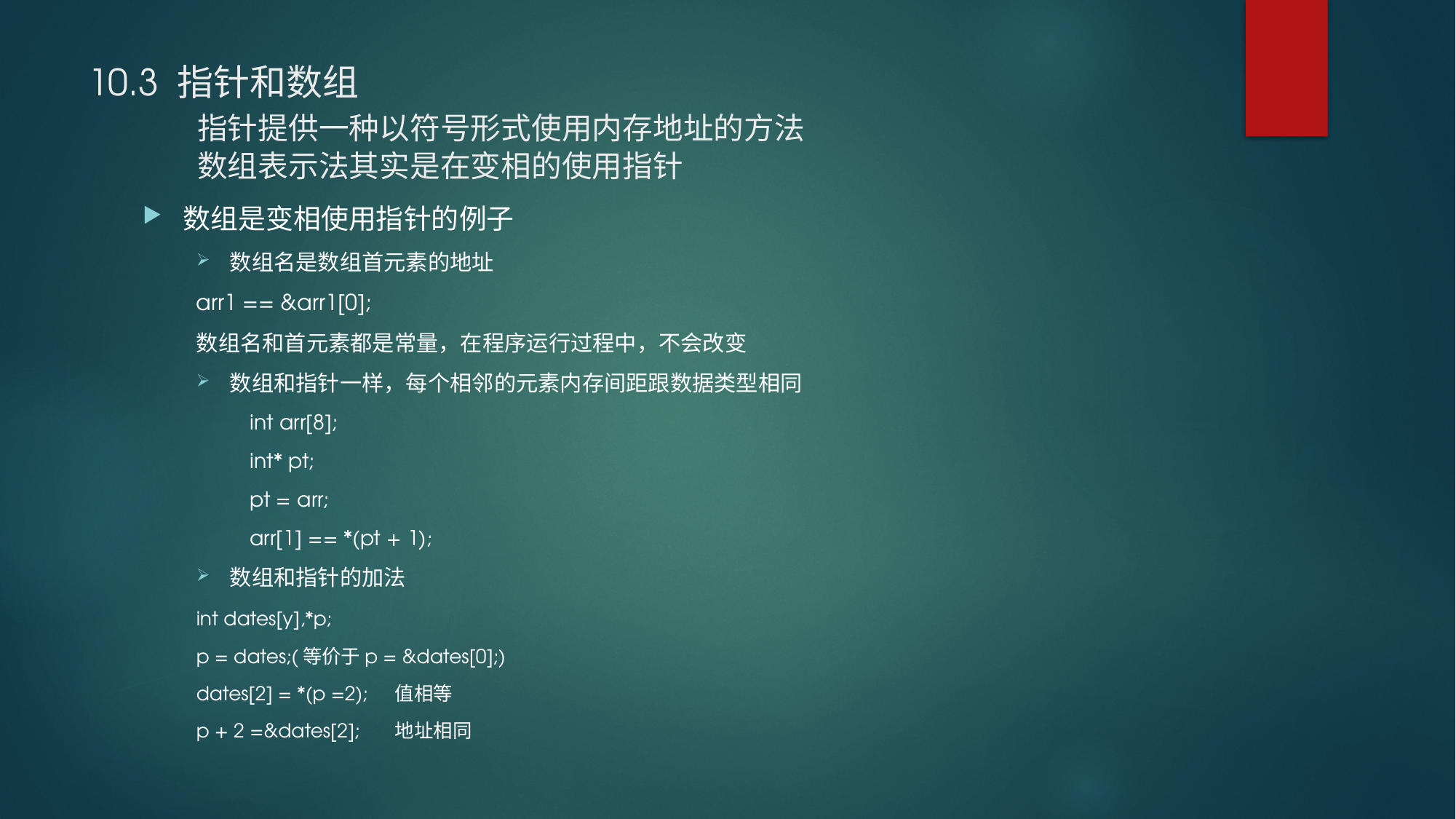

# 10.3 指针和数组 指针提供一种以符号形式使用内存地址的方法 数组表示法其实是在变相的使用指针
数组是变相使用指针的例子
数组名是数组首元素的地址
	arr1 == &arr1[0];
	数组名和首元素都是常量，在程序运行过程中，不会改变
数组和指针一样，每个相邻的元素内存间距跟数据类型相同
int arr[8];
int* pt;
pt = arr;
arr[1] == *(pt + 1);
数组和指针的加法
	int dates[y],*p;
	p = dates;(等价于p = &dates[0];)
	dates[2] = *(p =2);	值相等
	p + 2 =&dates[2];	地址相同